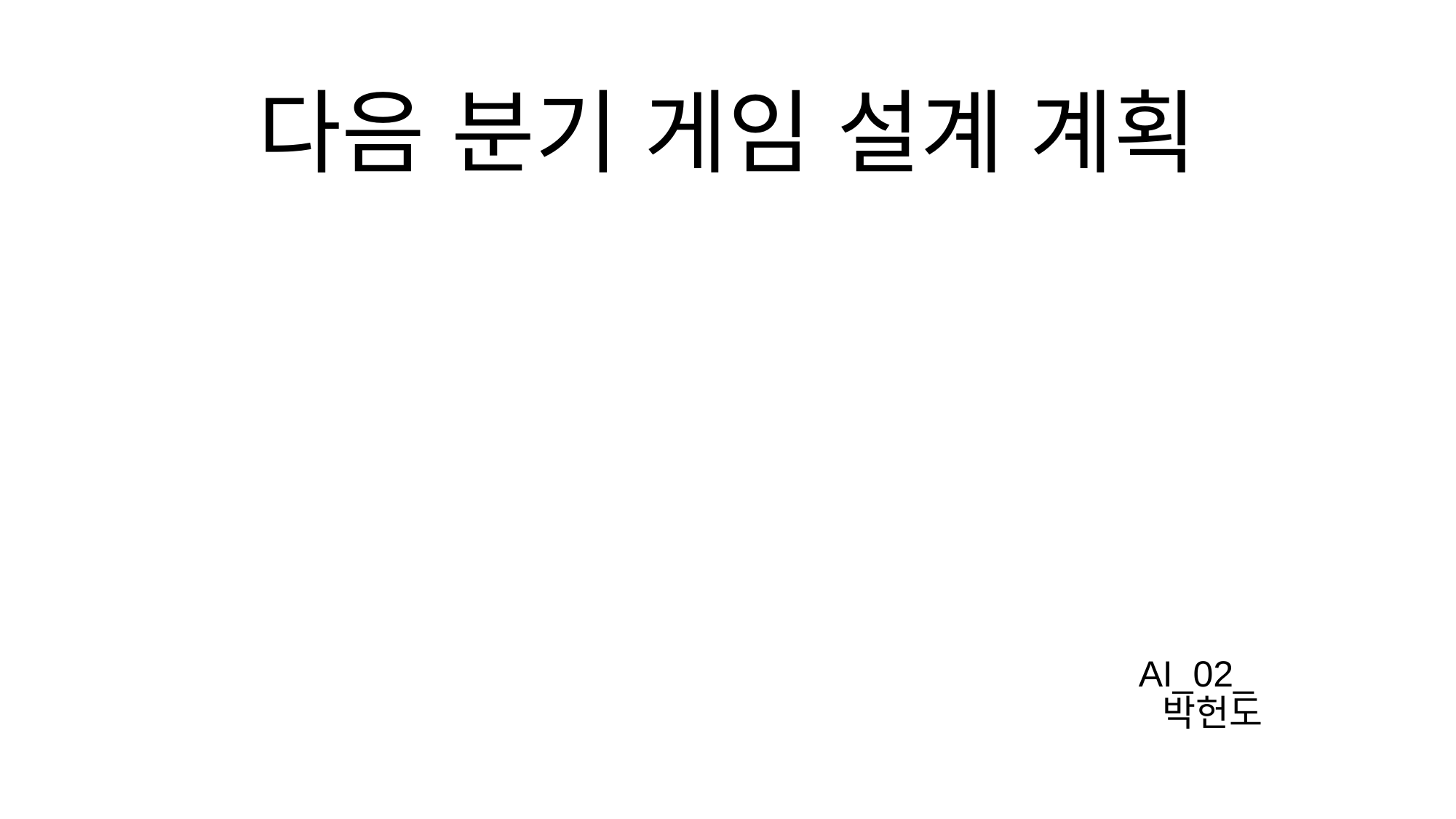

# 다음 분기 게임 설계 계획
AI_02_박헌도